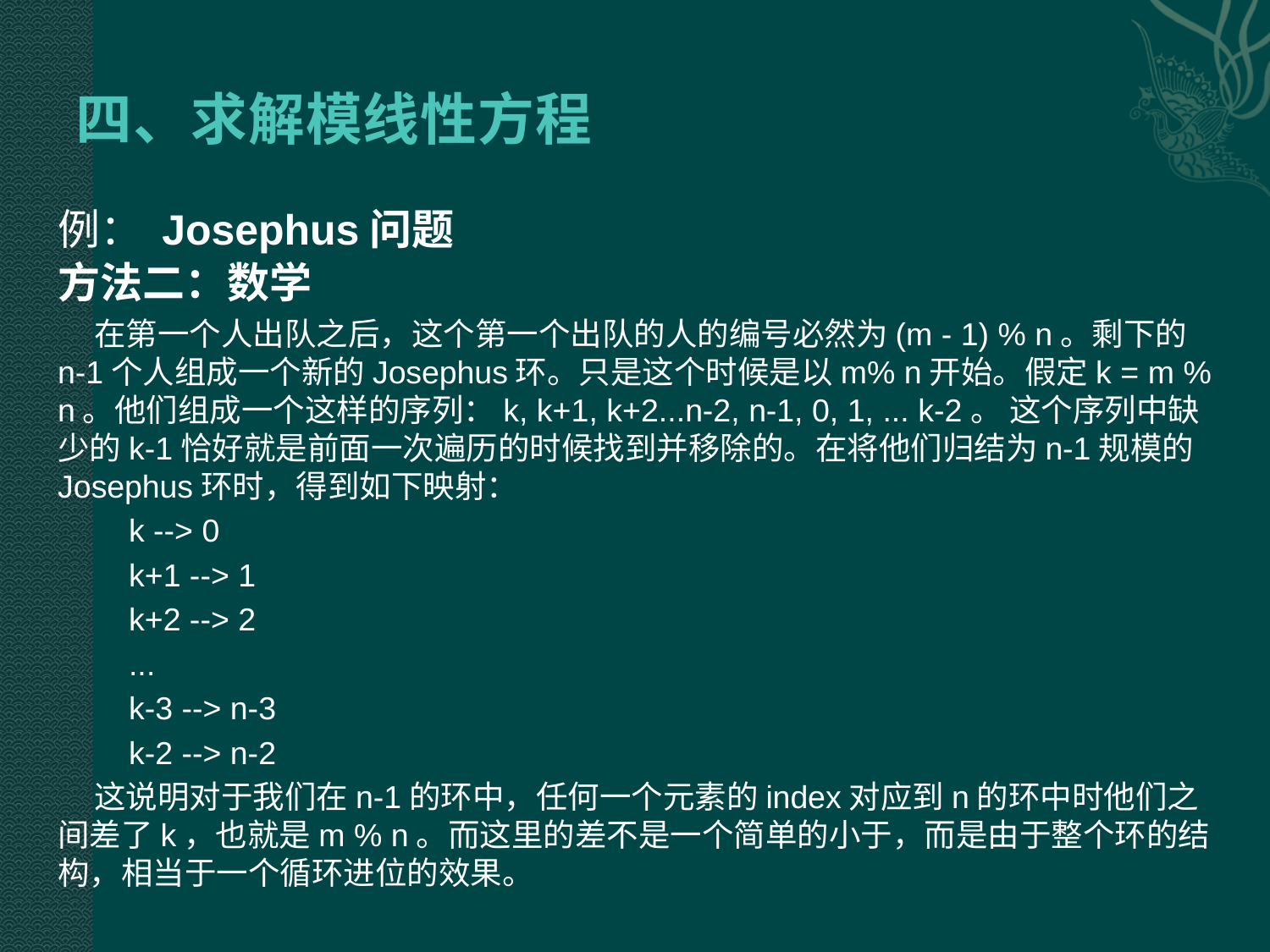

# 四、求解模线性方程
例： Josephus问题
方法二：数学
    在第一个人出队之后，这个第一个出队的人的编号必然为(m - 1) % n。剩下的n-1个人组成一个新的Josephus环。只是这个时候是以m% n开始。假定k = m % n。他们组成一个这样的序列：k, k+1, k+2...n-2, n-1, 0, 1, ... k-2。 这个序列中缺少的k-1恰好就是前面一次遍历的时候找到并移除的。在将他们归结为n-1规模的Josephus环时，得到如下映射：
        k --> 0
　　k+1 --> 1
　　k+2 --> 2
　　...
　　k-3 --> n-3
　　k-2 --> n-2
    这说明对于我们在n-1的环中，任何一个元素的index对应到n的环中时他们之间差了k，也就是m % n。而这里的差不是一个简单的小于，而是由于整个环的结构，相当于一个循环进位的效果。